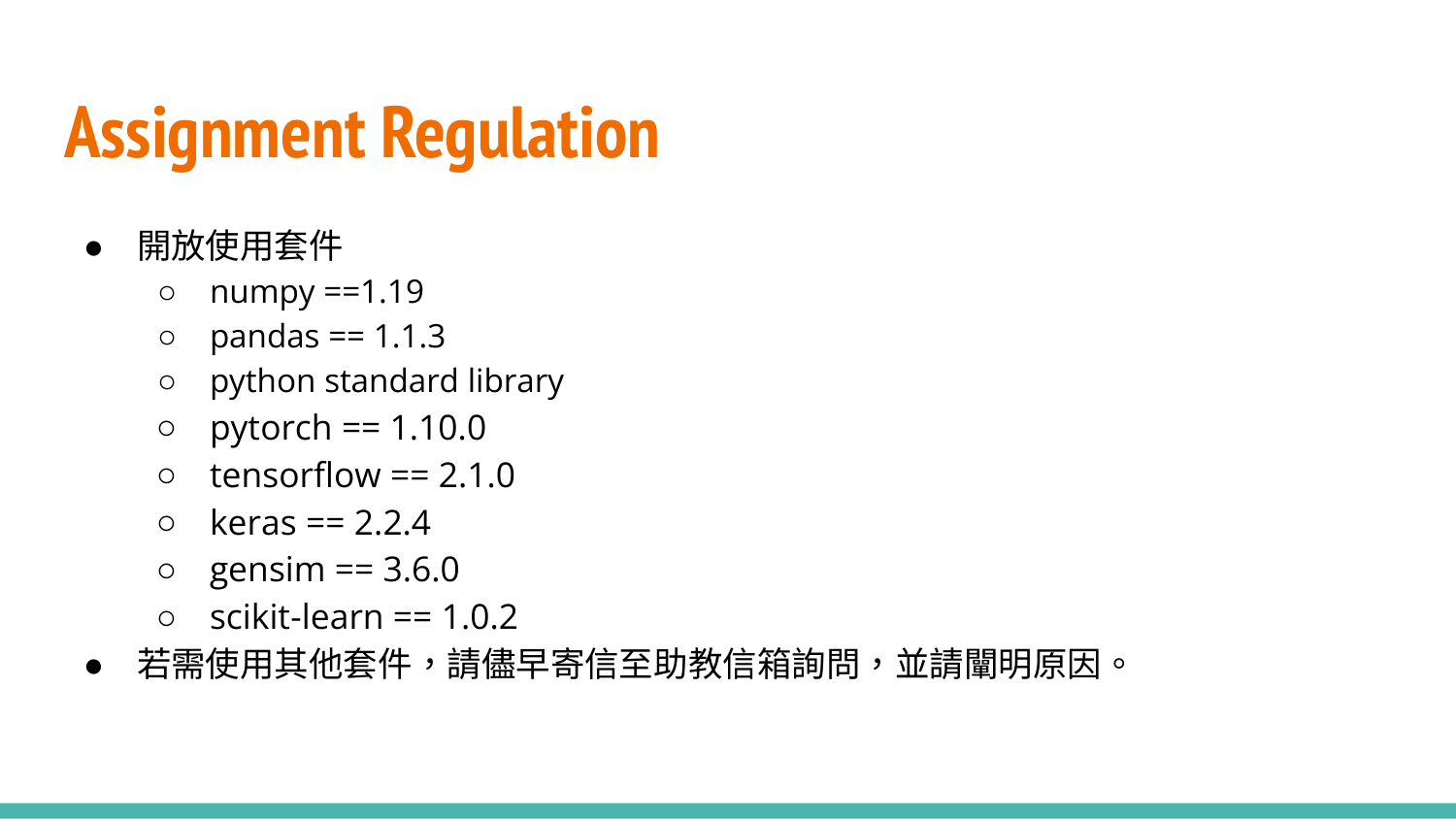

# Assignment Regulation

開放使用套件
numpy ==1.19
pandas == 1.1.3
python standard library
pytorch == 1.10.0
tensorflow == 2.1.0
keras == 2.2.4
gensim == 3.6.0
scikit-learn == 1.0.2
若需使用其他套件，請儘早寄信至助教信箱詢問，並請闡明原因。